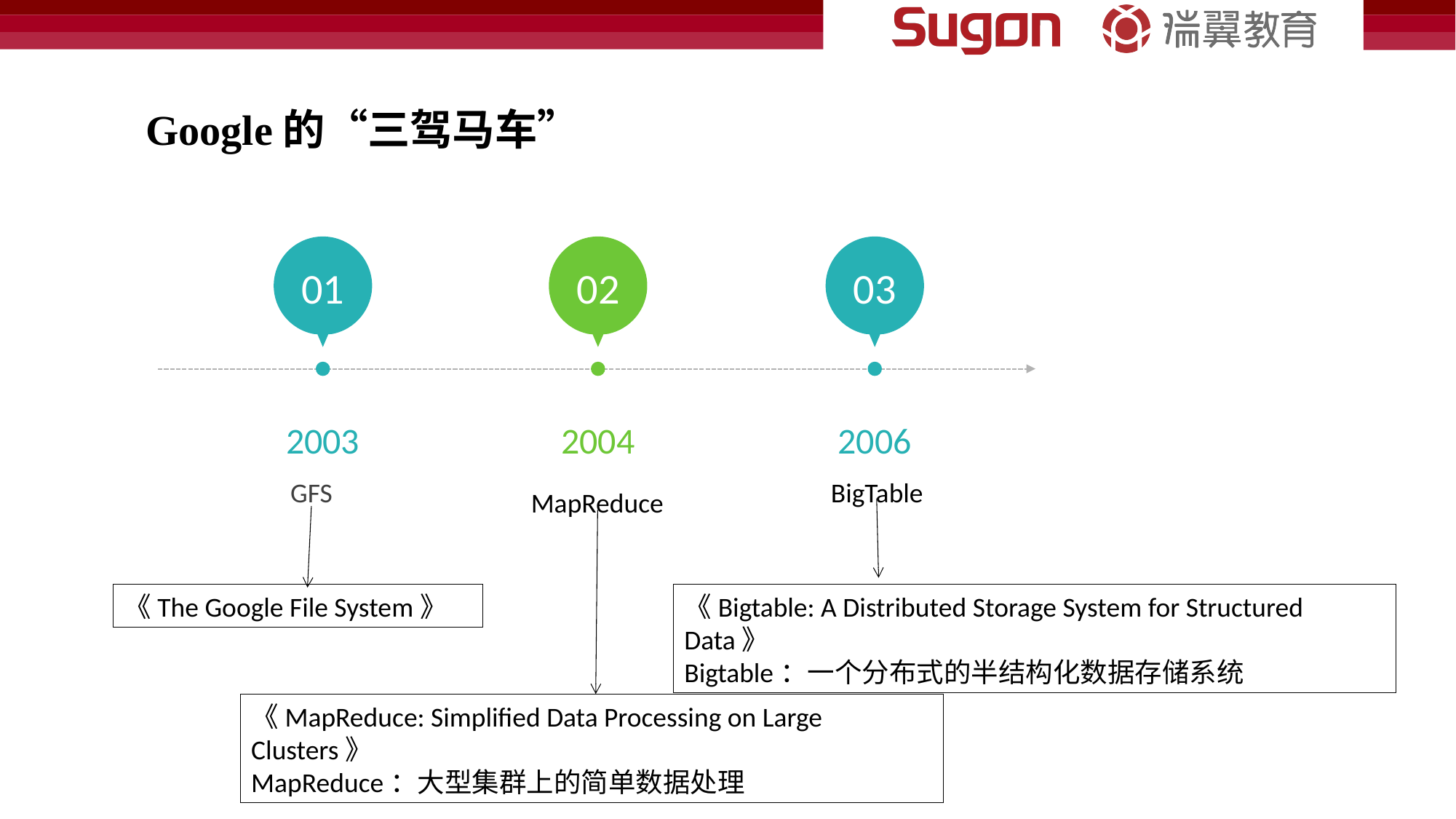

Google的“三驾马车”
01
2003
GFS
02
2004
MapReduce
03
2006
BigTable
《Bigtable: A Distributed Storage System for Structured Data》
Bigtable：一个分布式的半结构化数据存储系统
《The Google File System》
《MapReduce: Simplified Data Processing on Large Clusters》
MapReduce：大型集群上的简单数据处理